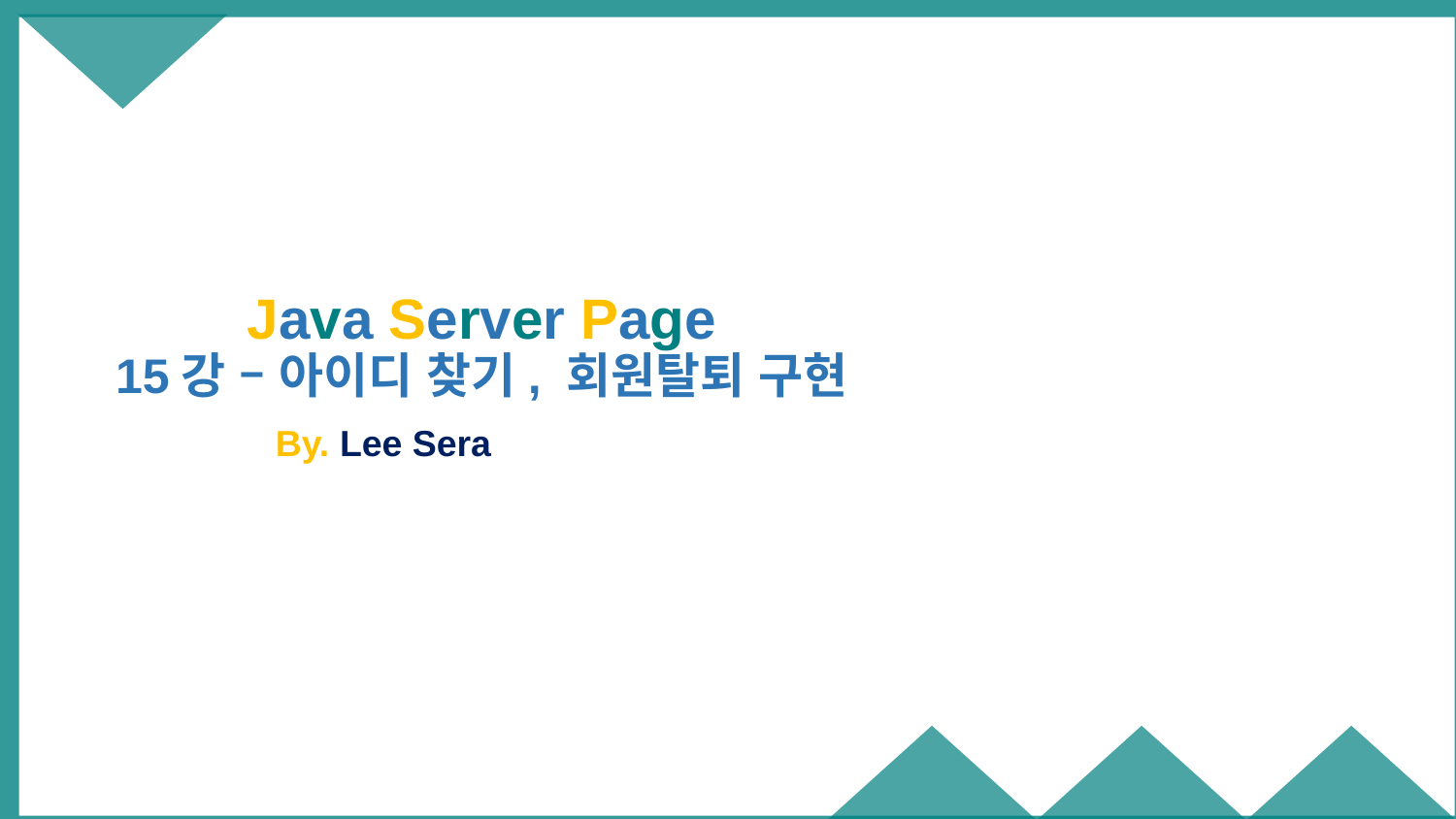

# Java Server Page 15강 – 아이디 찾기, 회원탈퇴 구현
By. Lee Sera